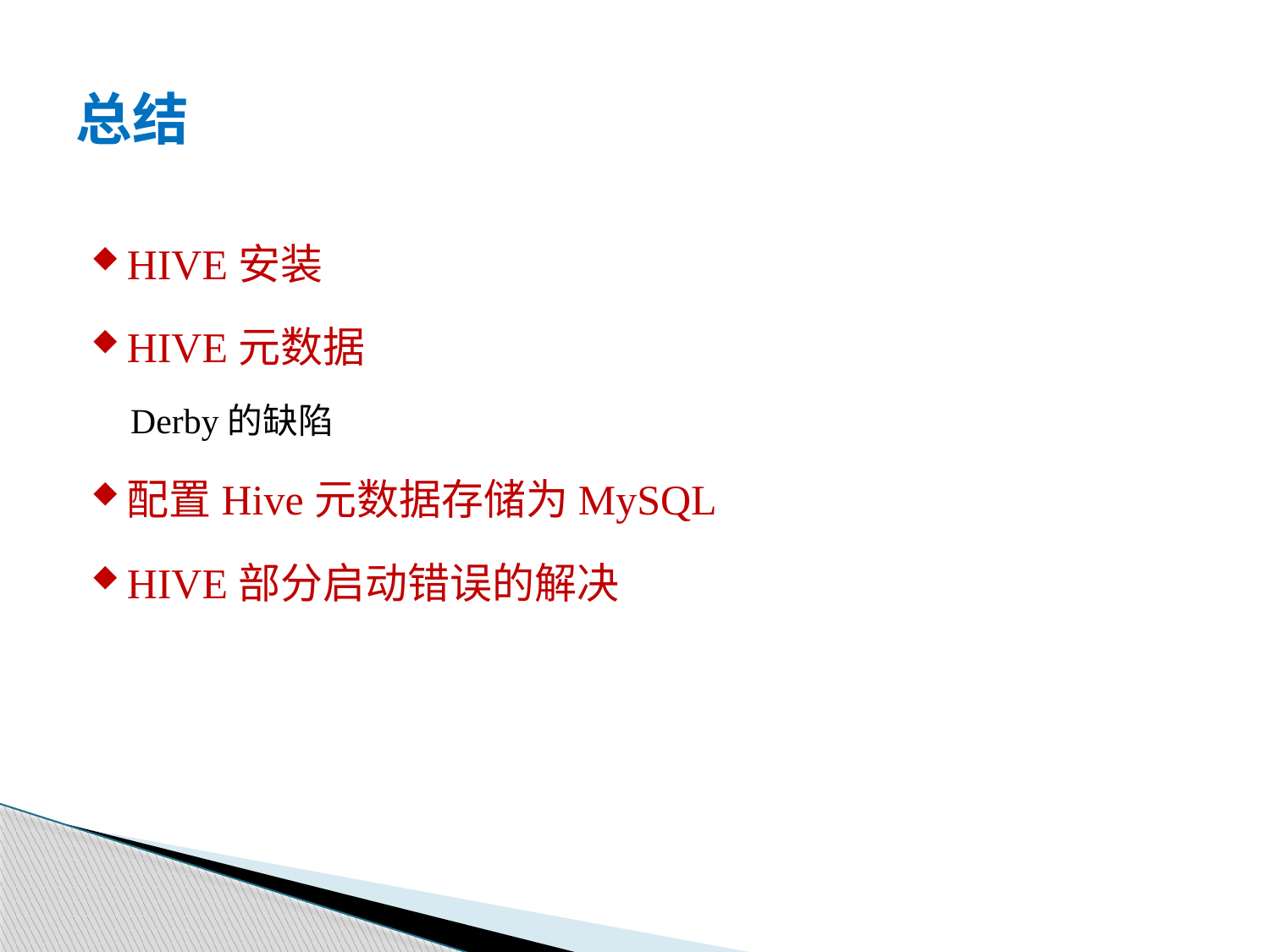

# 总结
HIVE安装
HIVE元数据
Derby的缺陷
配置Hive元数据存储为MySQL
HIVE部分启动错误的解决